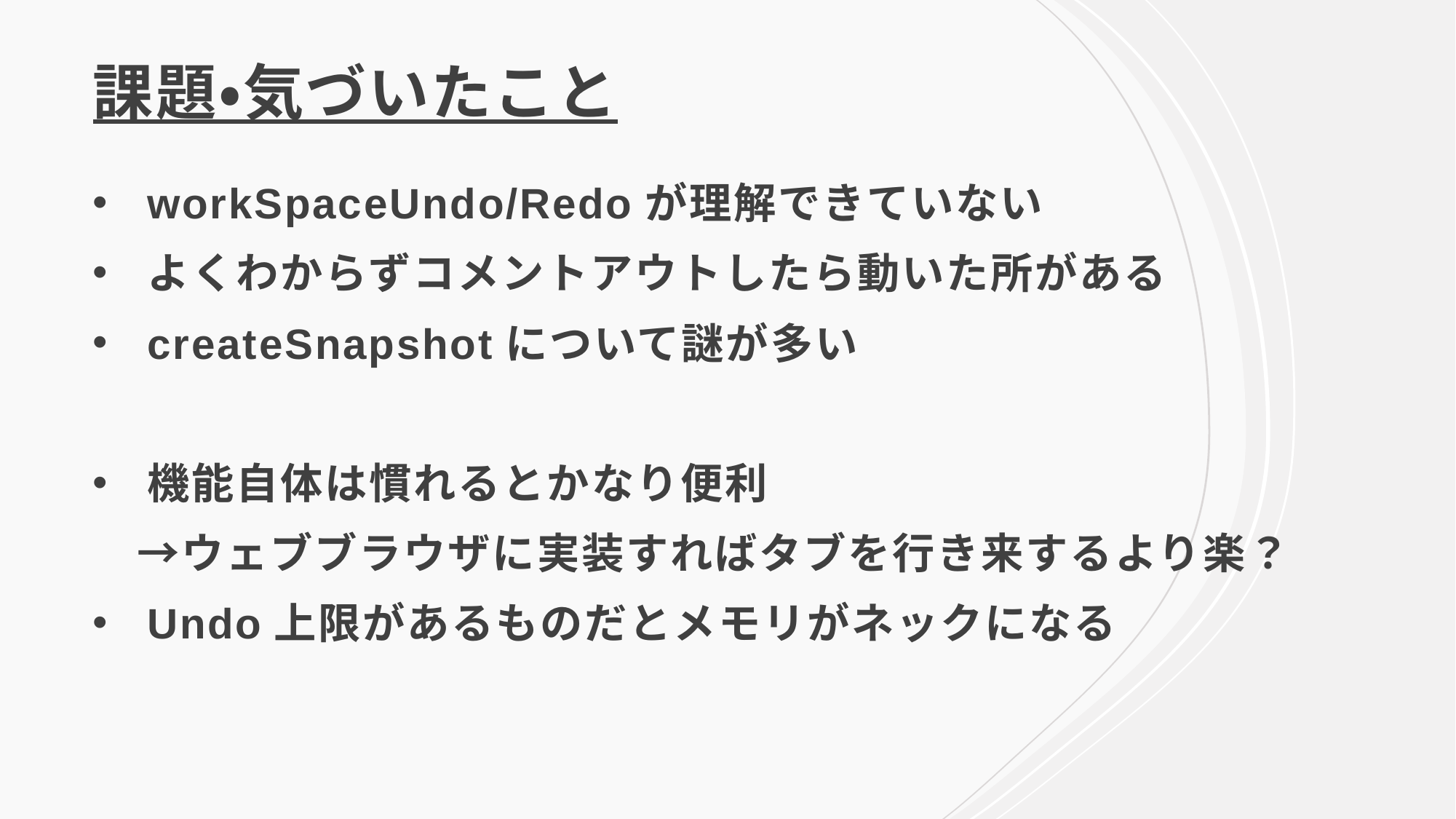

# 課題・気づいたこと
workSpaceUndo/Redoが理解できていない
よくわからずコメントアウトしたら動いた所がある
createSnapshotについて謎が多い

機能自体は慣れるとかなり便利
　→ウェブブラウザに実装すればタブを行き来するより楽？
Undo上限があるものだとメモリがネックになる